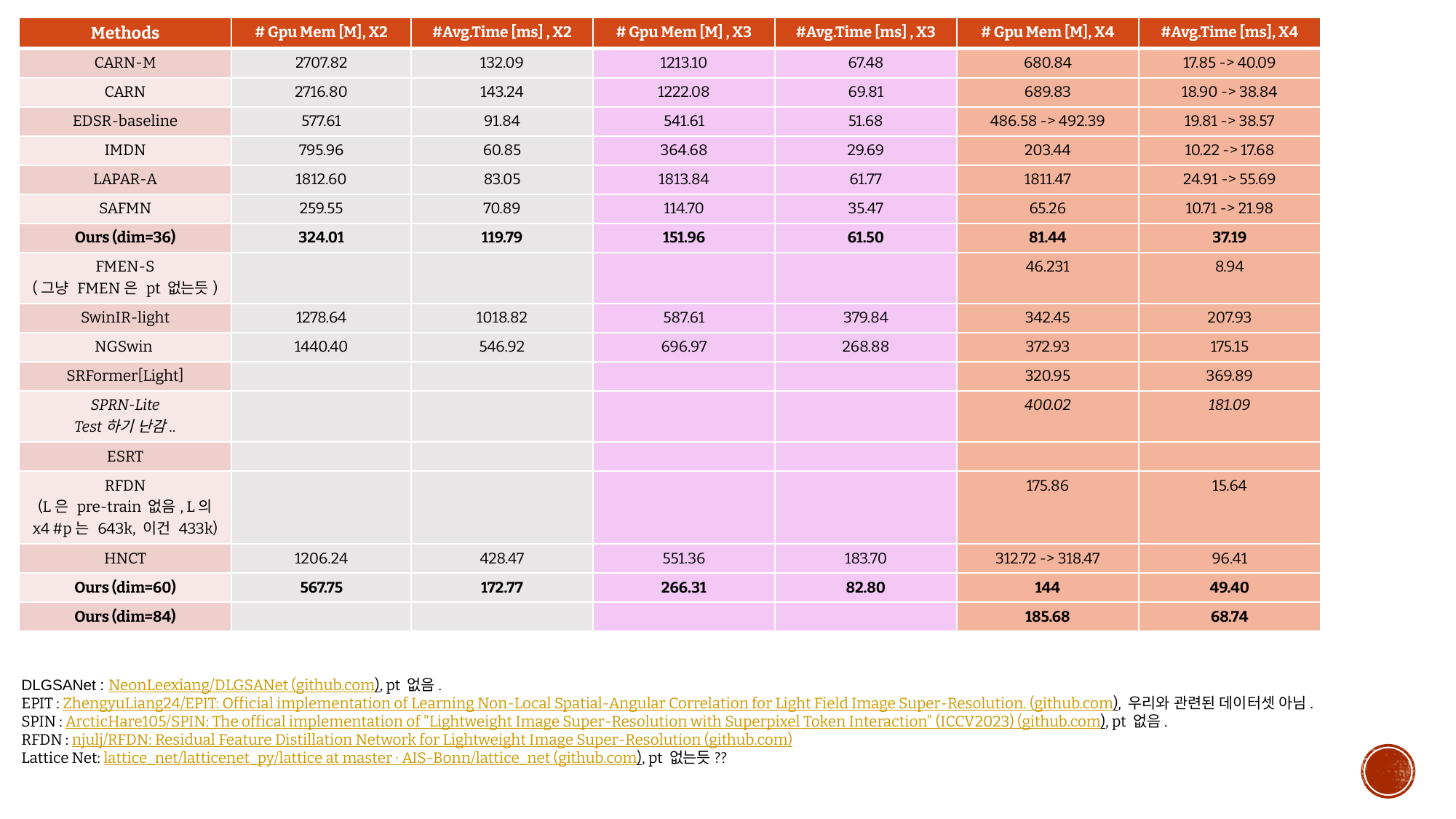

| Methods | # Gpu Mem [M], X2 | #Avg.Time [ms] , X2 | # Gpu Mem [M] , X3 | #Avg.Time [ms] , X3 | # Gpu Mem [M], X4 | #Avg.Time [ms], X4 |
| --- | --- | --- | --- | --- | --- | --- |
| CARN-M | 2707.82 | 132.09 | 1213.10 | 67.48 | 680.84 | 17.85 -> 40.09 |
| CARN | 2716.80 | 143.24 | 1222.08 | 69.81 | 689.83 | 18.90 -> 38.84 |
| EDSR-baseline | 577.61 | 91.84 | 541.61 | 51.68 | 486.58 -> 492.39 | 19.81 -> 38.57 |
| IMDN | 795.96 | 60.85 | 364.68 | 29.69 | 203.44 | 10.22 -> 17.68 |
| LAPAR-A | 1812.60 | 83.05 | 1813.84 | 61.77 | 1811.47 | 24.91 -> 55.69 |
| SAFMN | 259.55 | 70.89 | 114.70 | 35.47 | 65.26 | 10.71 -> 21.98 |
| Ours (dim=36) | 324.01 | 119.79 | 151.96 | 61.50 | 81.44 | 37.19 |
| FMEN-S (그냥 FMEN은 pt 없는듯) |  |  |  |  | 46.231 | 8.94 |
| SwinIR-light | 1278.64 | 1018.82 | 587.61 | 379.84 | 342.45 | 207.93 |
| NGSwin | 1440.40 | 546.92 | 696.97 | 268.88 | 372.93 | 175.15 |
| SRFormer[Light] |  |  |  |  | 320.95 | 369.89 |
| SPRN-Lite Test하기 난감.. |  |  |  |  | 400.02 | 181.09 |
| ESRT |  |  |  |  |  |  |
| RFDN (L은 pre-train 없음, L의 x4 #p는 643k, 이건 433k) |  |  |  |  | 175.86 | 15.64 |
| HNCT | 1206.24 | 428.47 | 551.36 | 183.70 | 312.72 -> 318.47 | 96.41 |
| Ours (dim=60) | 567.75 | 172.77 | 266.31 | 82.80 | 144 | 49.40 |
| Ours (dim=84) |  |  |  |  | 185.68 | 68.74 |
DLGSANet : NeonLeexiang/DLGSANet (github.com), pt 없음.
EPIT : ZhengyuLiang24/EPIT: Official implementation of Learning Non-Local Spatial-Angular Correlation for Light Field Image Super-Resolution. (github.com), 우리와 관련된 데이터셋 아님.
SPIN : ArcticHare105/SPIN: The offical implementation of "Lightweight Image Super-Resolution with Superpixel Token Interaction" (ICCV2023) (github.com), pt 없음.
RFDN : njulj/RFDN: Residual Feature Distillation Network for Lightweight Image Super-Resolution (github.com)
Lattice Net: lattice_net/latticenet_py/lattice at master · AIS-Bonn/lattice_net (github.com), pt 없는듯??